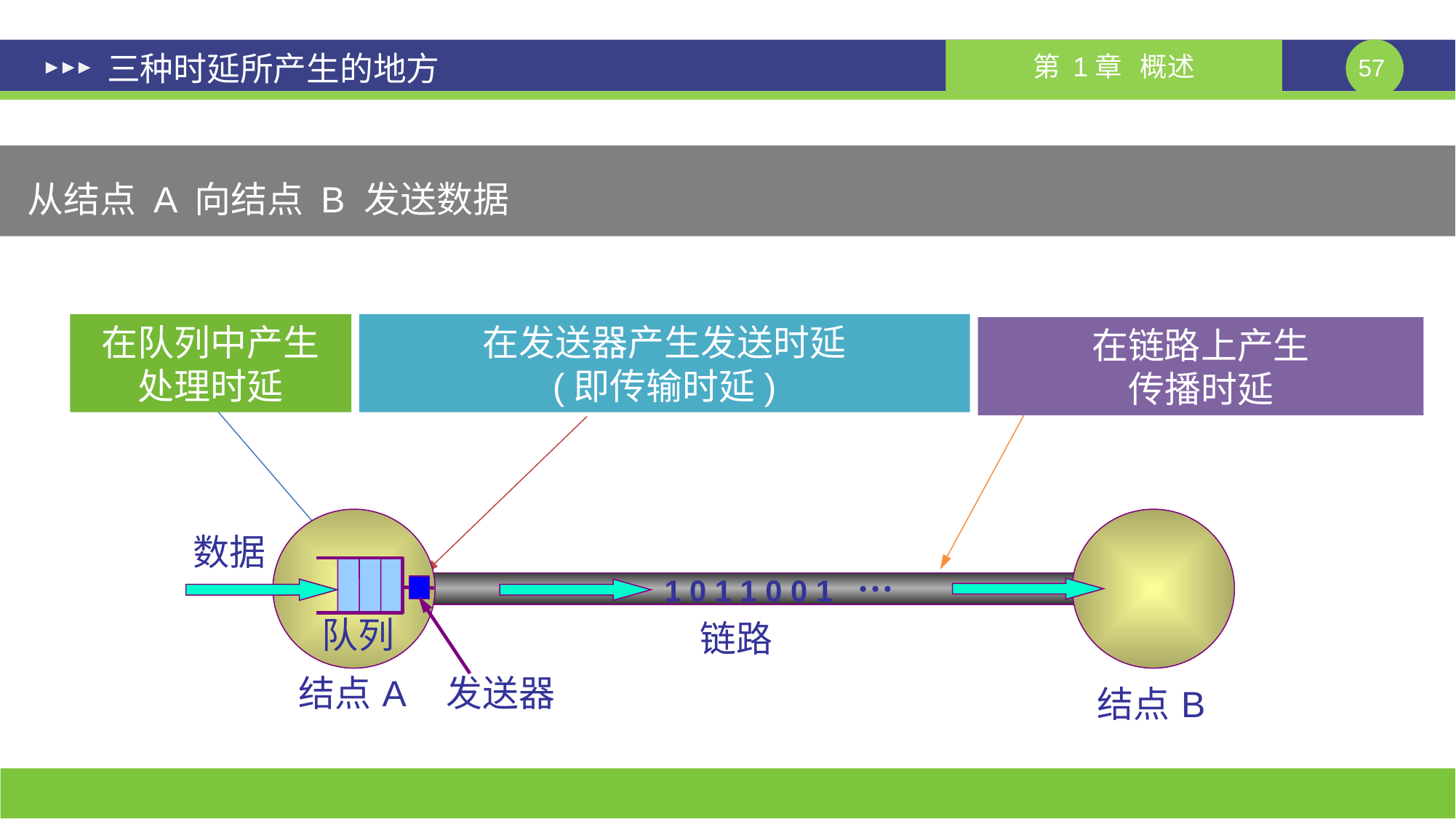

# 三种时延所产生的地方

 从结点 A 向结点 B 发送数据

在队列中产生
处理时延

在发送器产生发送时延
(即传输时延)

在链路上产生
传播时延

数据
…

1 0 1 1 0 0 1

队列
链路
结点 A
发送器
结点 B